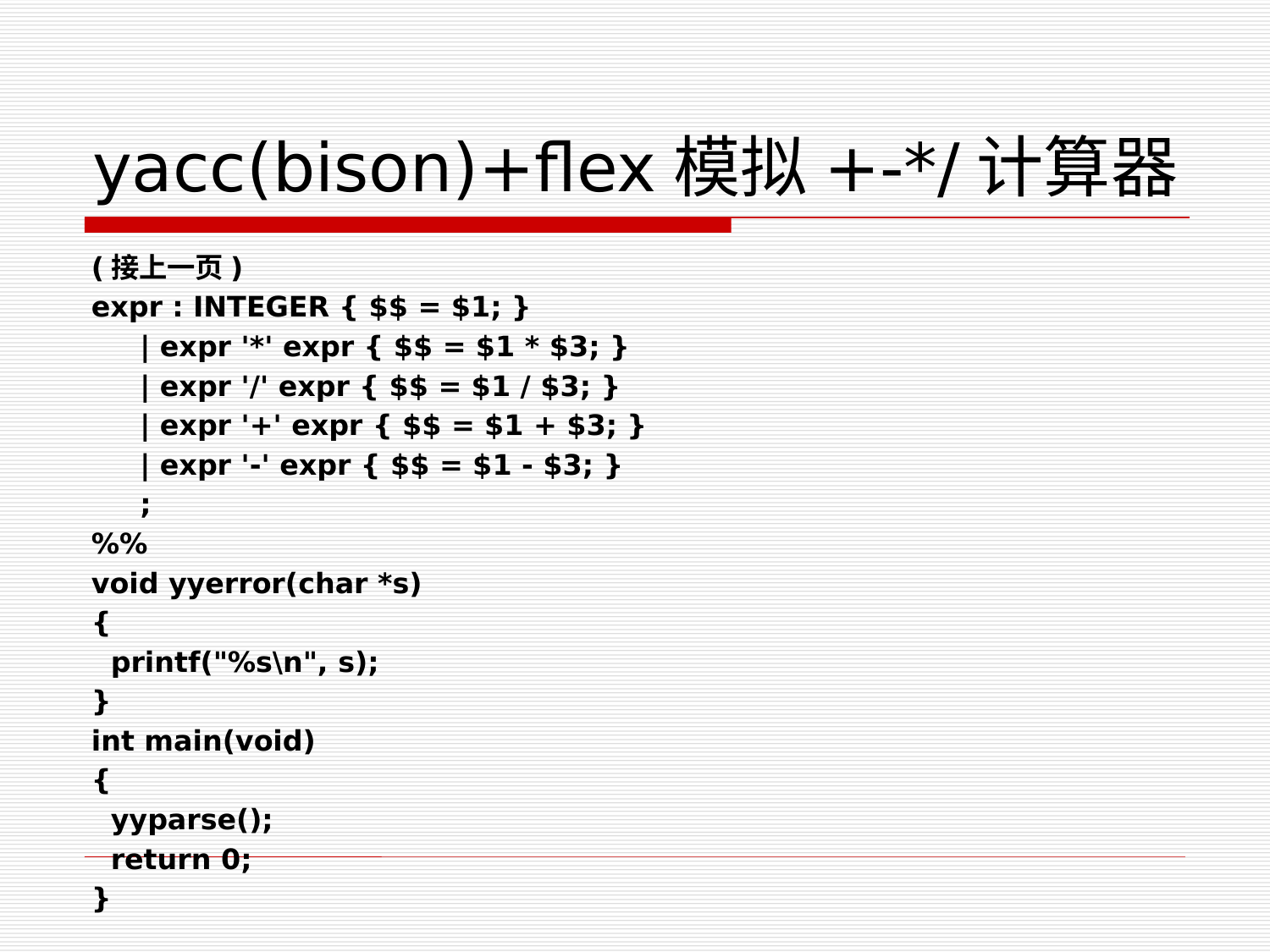

# yacc(bison)+flex模拟+-*/计算器
(接上一页)
expr : INTEGER { $$ = $1; }
     | expr '*' expr { $$ = $1 * $3; }
     | expr '/' expr { $$ = $1 / $3; }
     | expr '+' expr { $$ = $1 + $3; }
     | expr '-' expr { $$ = $1 - $3; }
     ;
%%
void yyerror(char *s)
{
  printf("%s\n", s);
}
int main(void)
{
  yyparse();
  return 0;
}